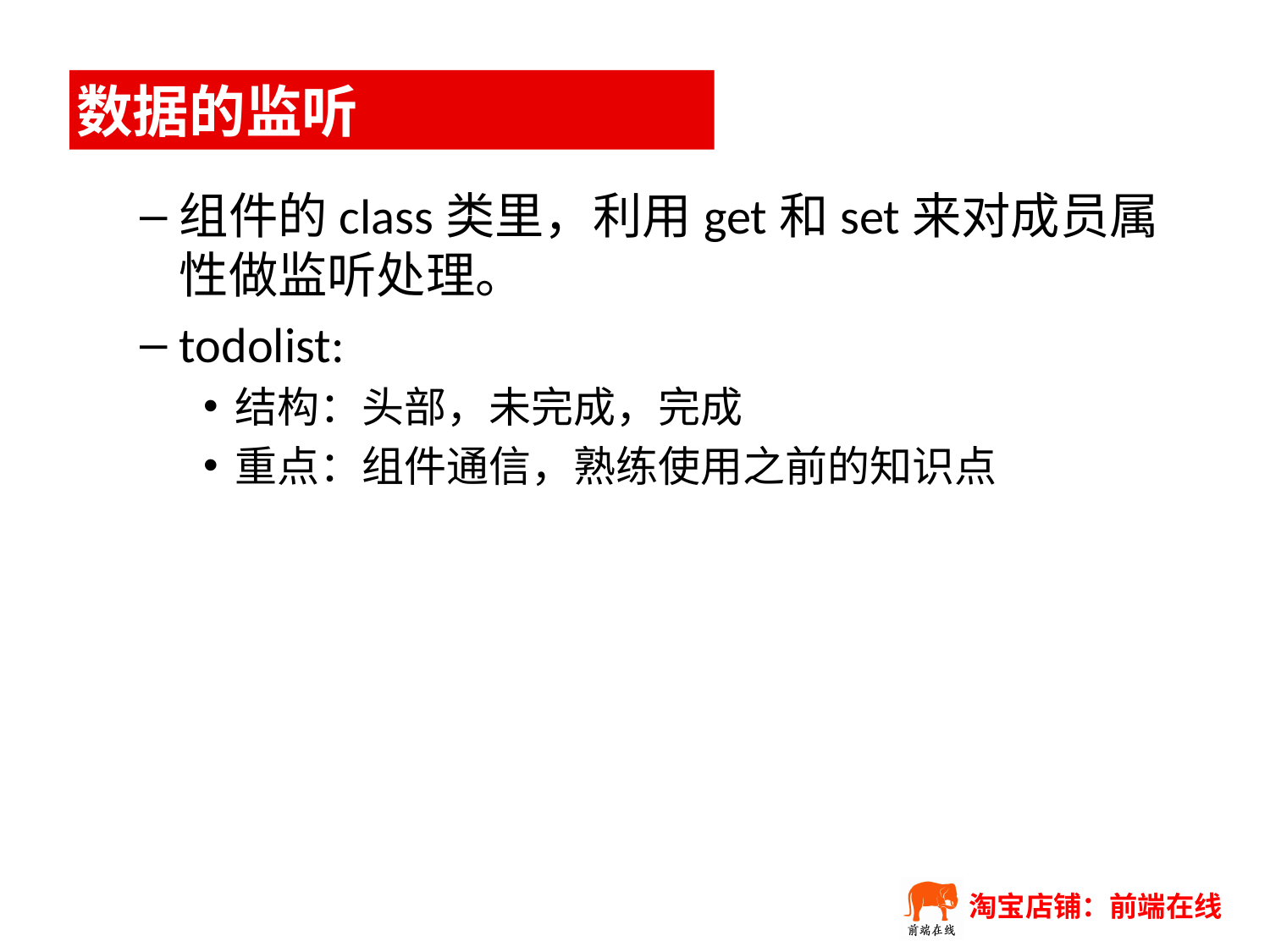

# 数据的监听
组件的class类里，利用get和set来对成员属性做监听处理。
todolist:
结构：头部，未完成，完成
重点：组件通信，熟练使用之前的知识点